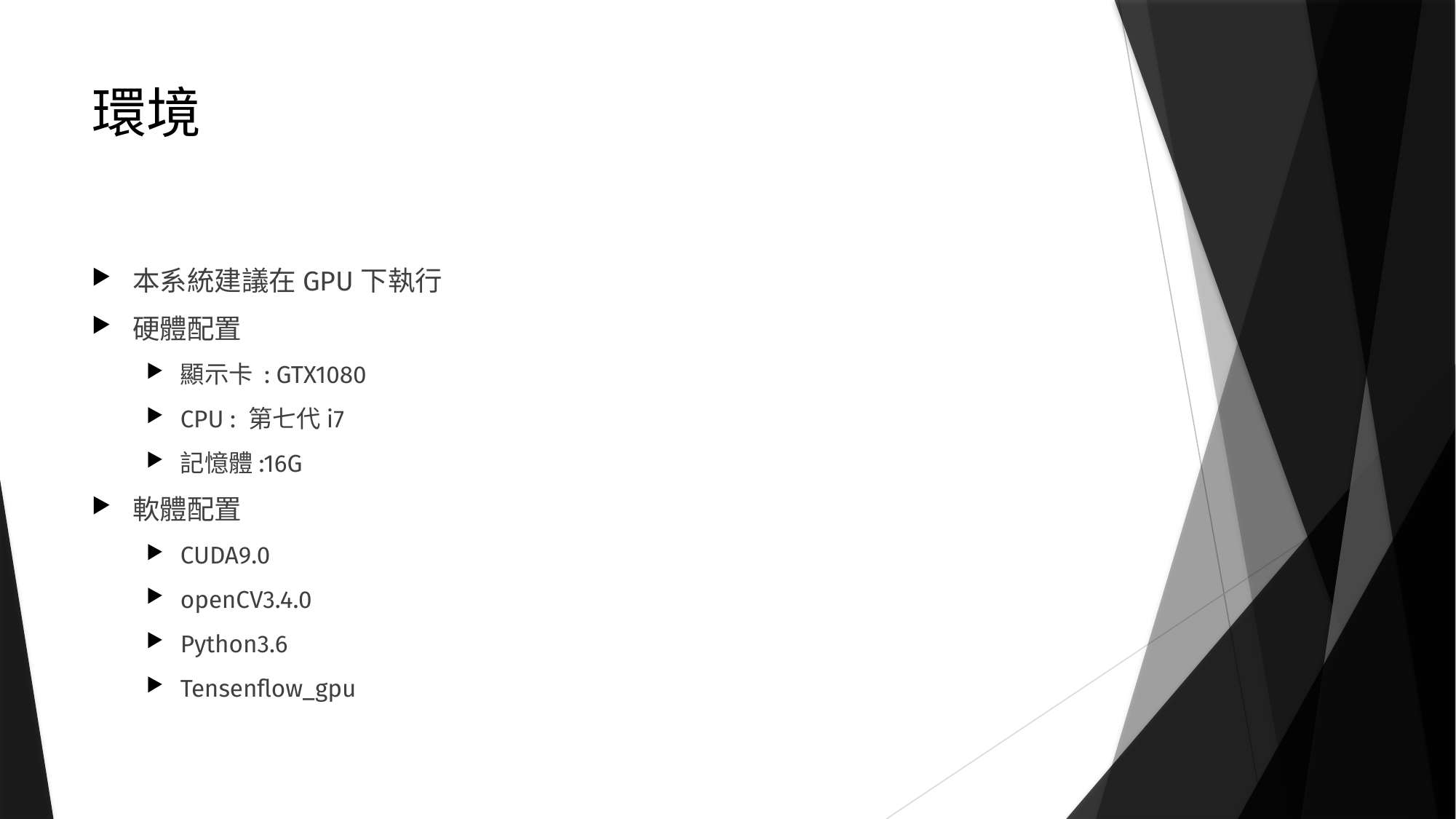

# 環境
本系統建議在GPU下執行
硬體配置
顯示卡 : GTX1080
CPU : 第七代i7
記憶體:16G
軟體配置
CUDA9.0
openCV3.4.0
Python3.6
Tensenflow_gpu